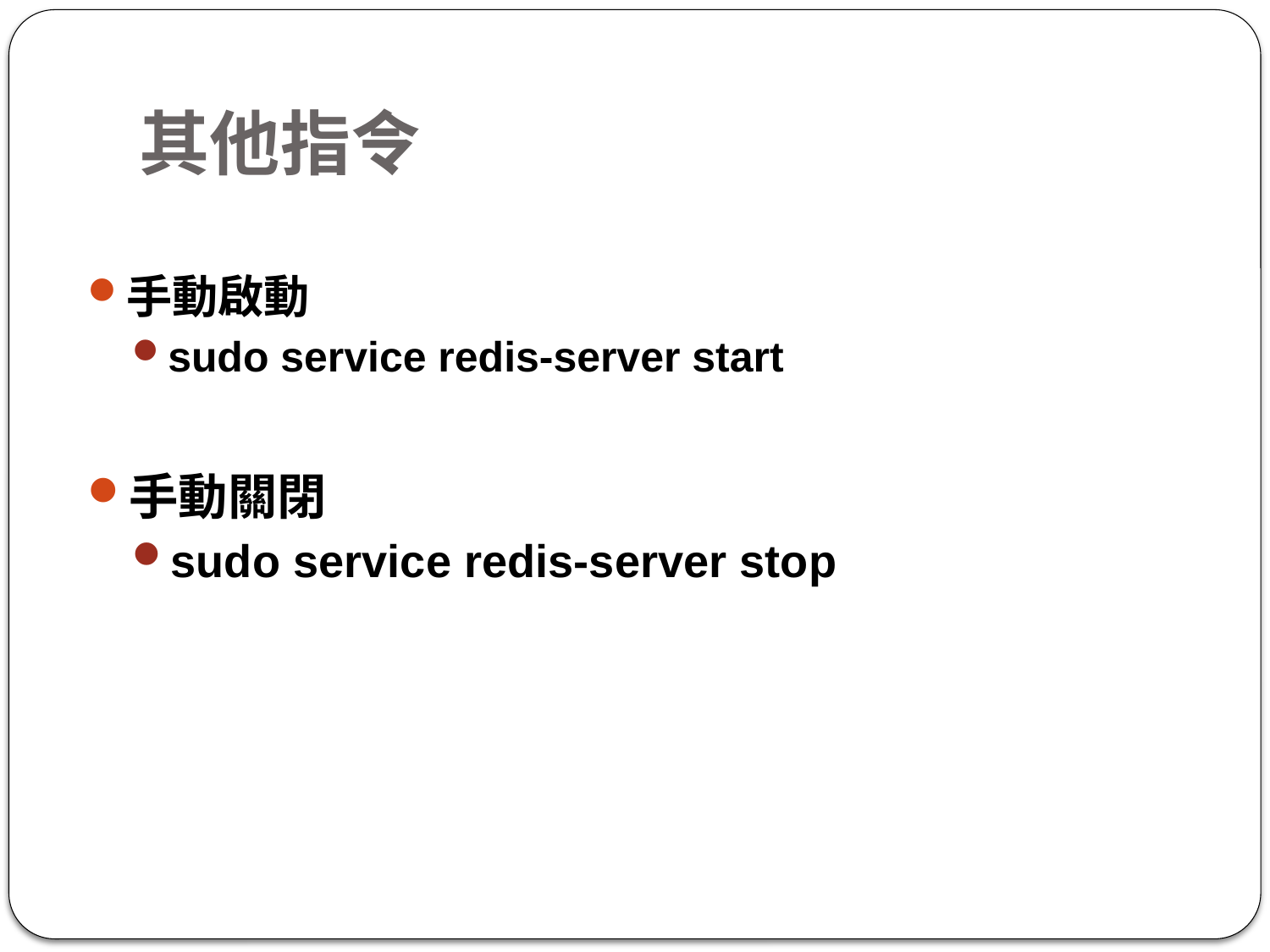

# 其他指令

手動啟動
sudo service redis-server start

手動關閉
sudo service redis-server stop